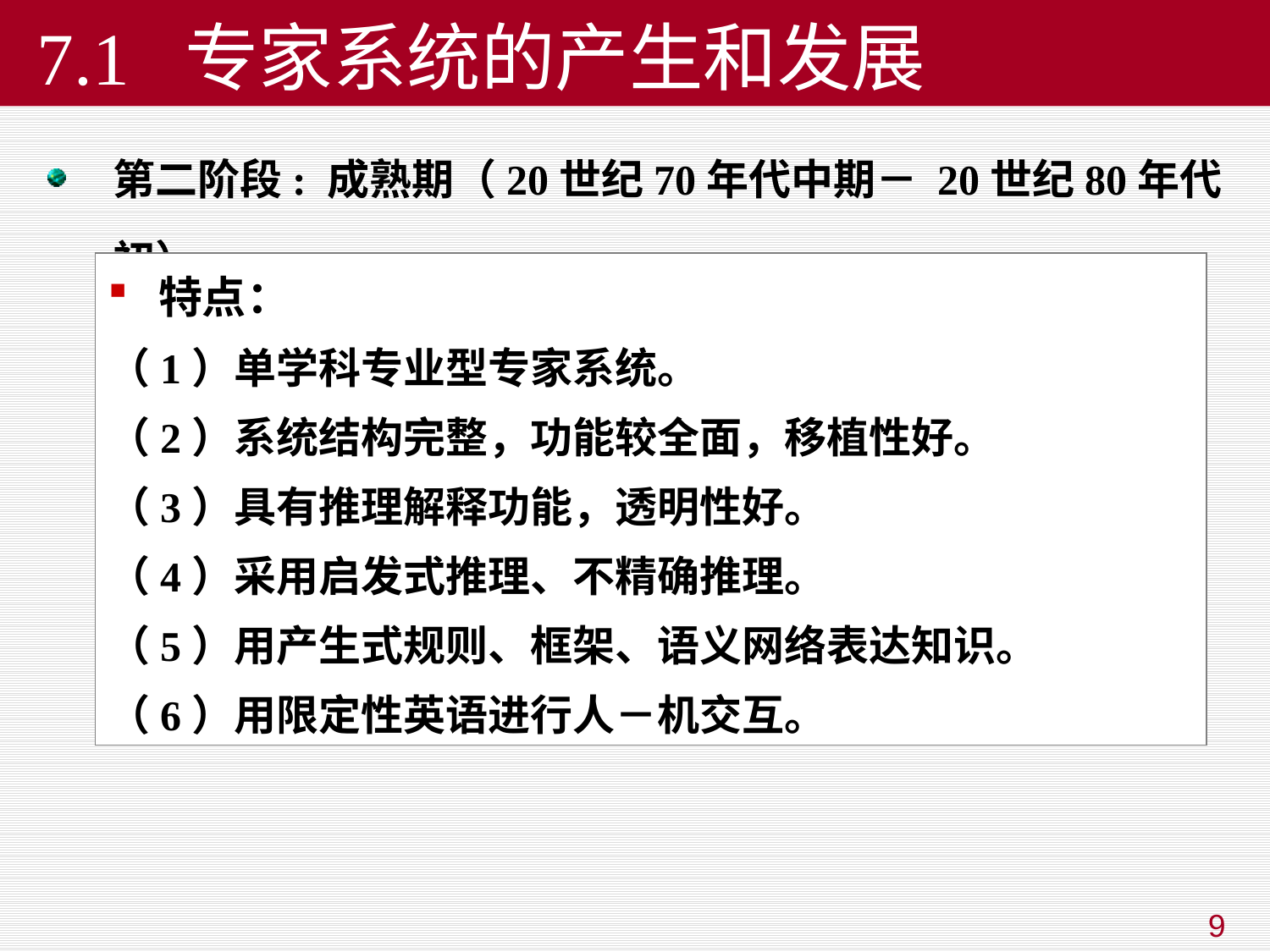

# 7.1  专家系统的产生和发展
第二阶段: 成熟期（20世纪70年代中期－ 20世纪80年代初）
  特点：
（1）单学科专业型专家系统。
（2）系统结构完整，功能较全面，移植性好。
（3）具有推理解释功能，透明性好。
（4）采用启发式推理、不精确推理。
（5）用产生式规则、框架、语义网络表达知识。
（6）用限定性英语进行人－机交互。
9